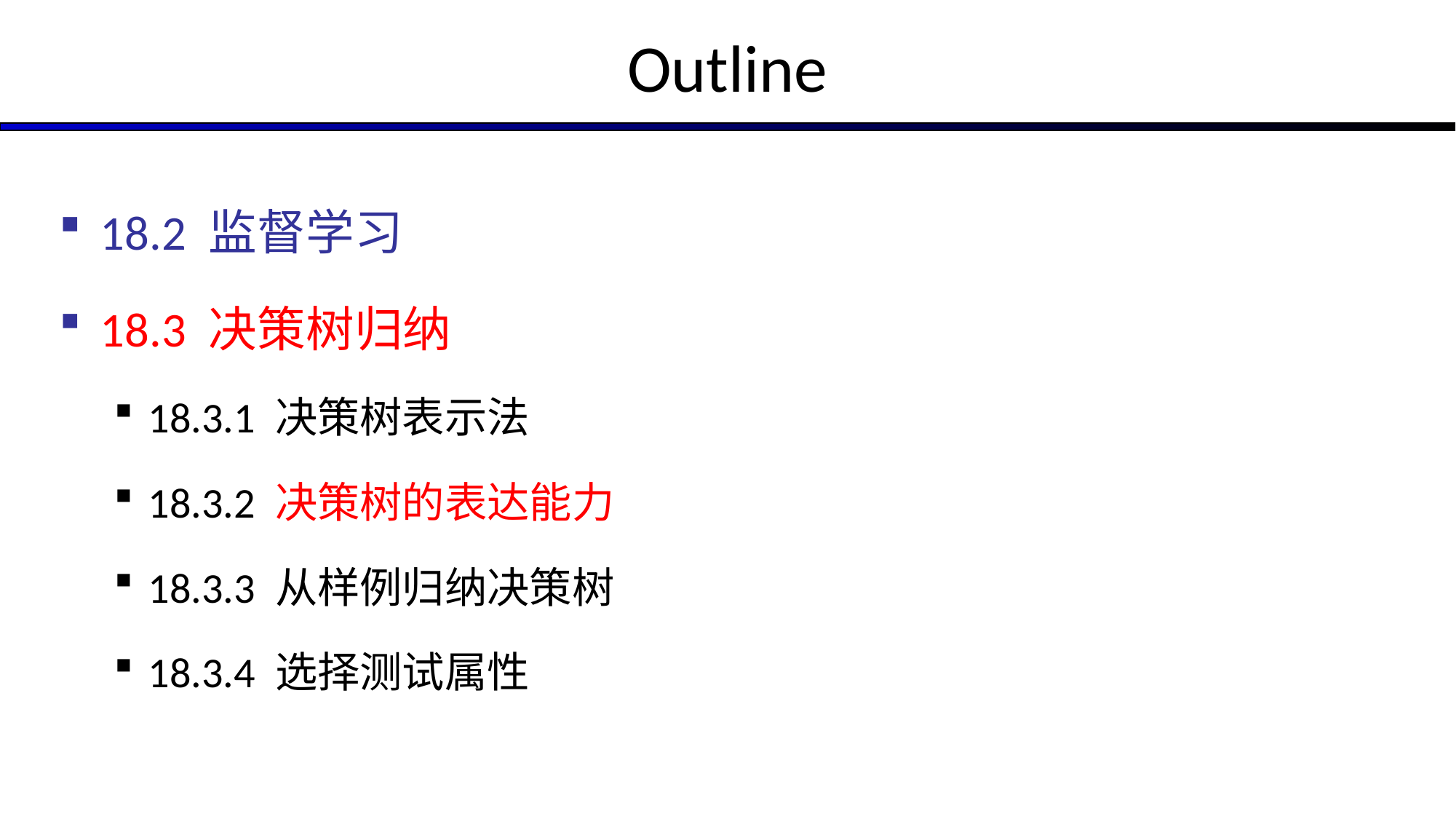

# Outline
18.2 监督学习
18.3 决策树归纳
18.3.1 决策树表示法
18.3.2 决策树的表达能力
18.3.3 从样例归纳决策树
18.3.4 选择测试属性